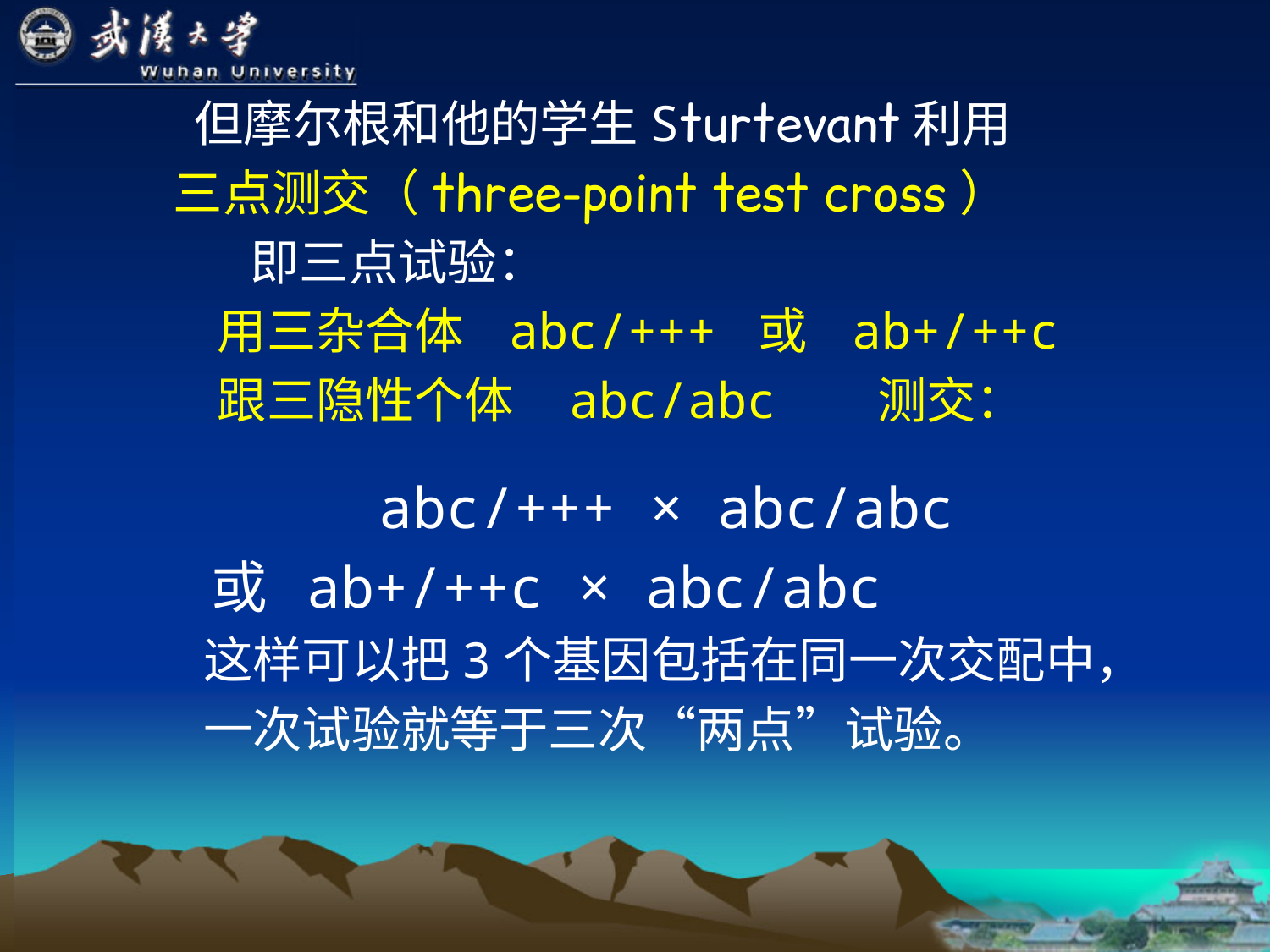

但摩尔根和他的学生Sturtevant利用
    三点测交（three-point test cross）
           即三点试验：
        用三杂合体   abc/+++ 或   ab+/++c
        跟三隐性个体    abc/abc   测交：
              abc/+++ × abc/abc
    或  ab+/++c × abc/abc
    这样可以把3个基因包括在同一次交配中，
    一次试验就等于三次“两点”试验。